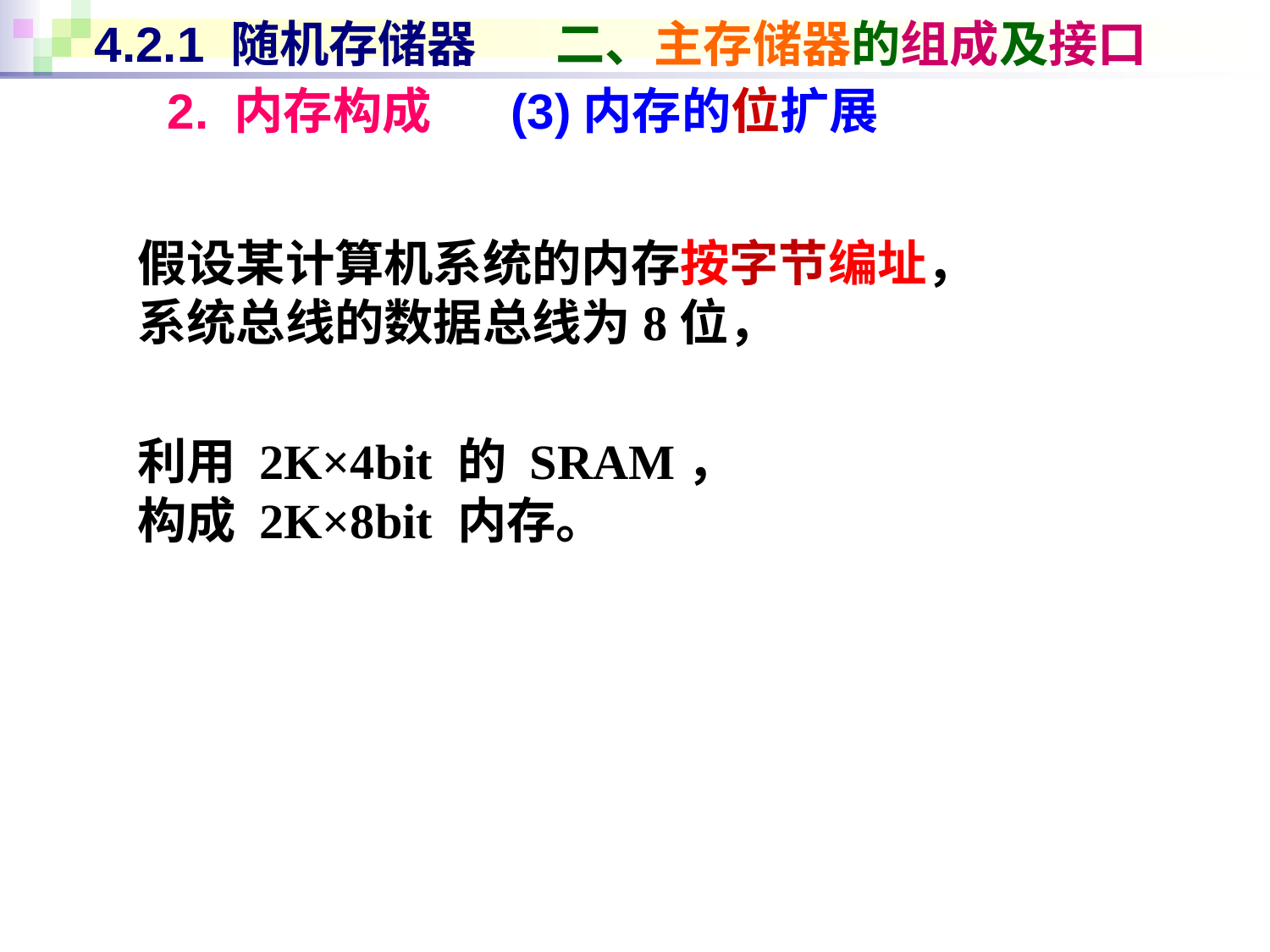

# 4.2.1 随机存储器       二、主存储器的组成及接口
2. 内存构成      (3)内存的位扩展
假设某计算机系统的内存按字节编址，
系统总线的数据总线为8位，

利用 2K×4bit 的 SRAM，
构成 2K×8bit 内存。
35